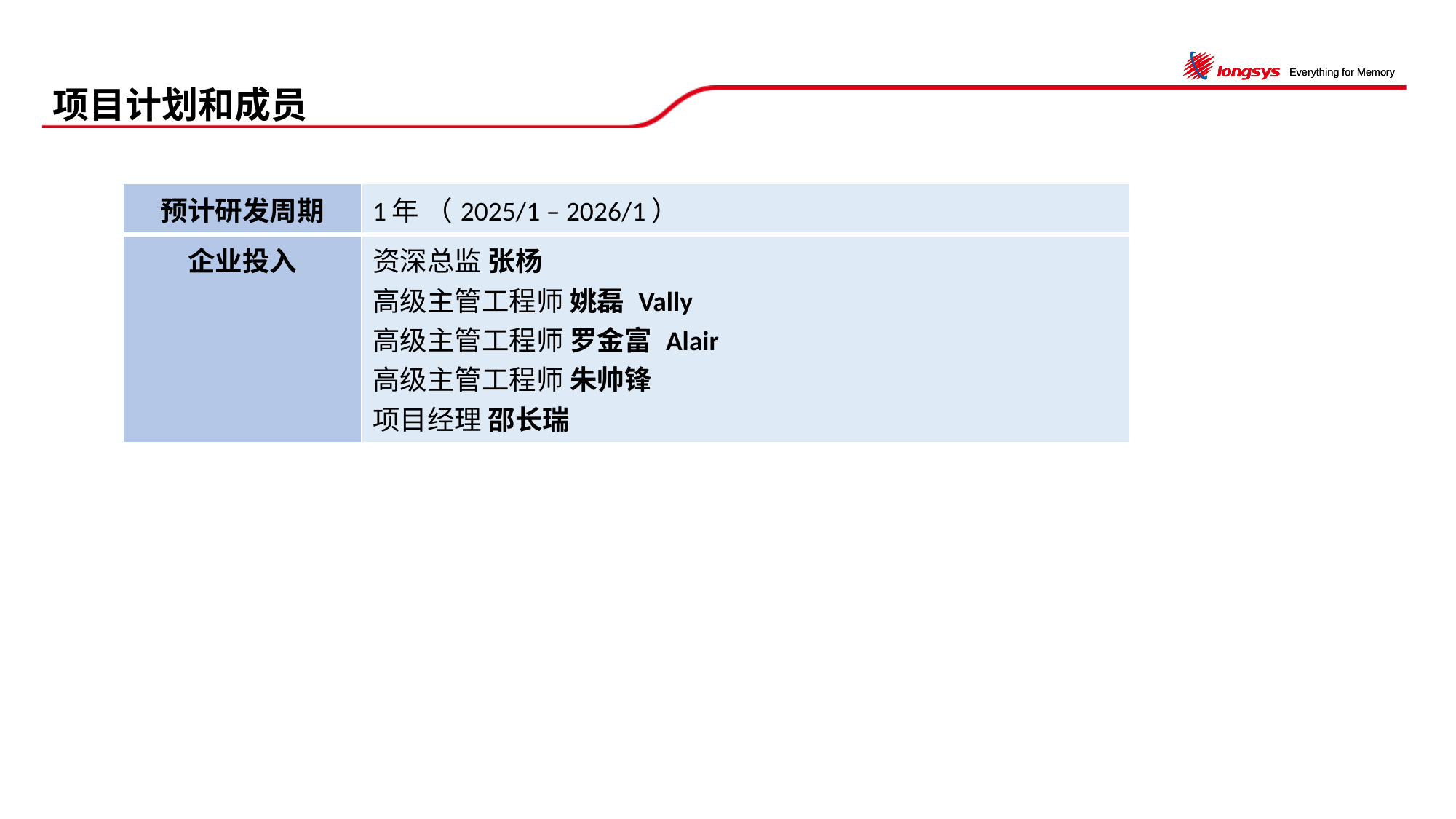

# 项目计划和成员
| 预计研发周期 | 1年 （2025/1 – 2026/1） |
| --- | --- |
| 企业投入 | 资深总监 张杨 高级主管工程师 姚磊 Vally 高级主管工程师 罗金富 Alair 高级主管工程师 朱帅锋 项目经理 邵长瑞 |